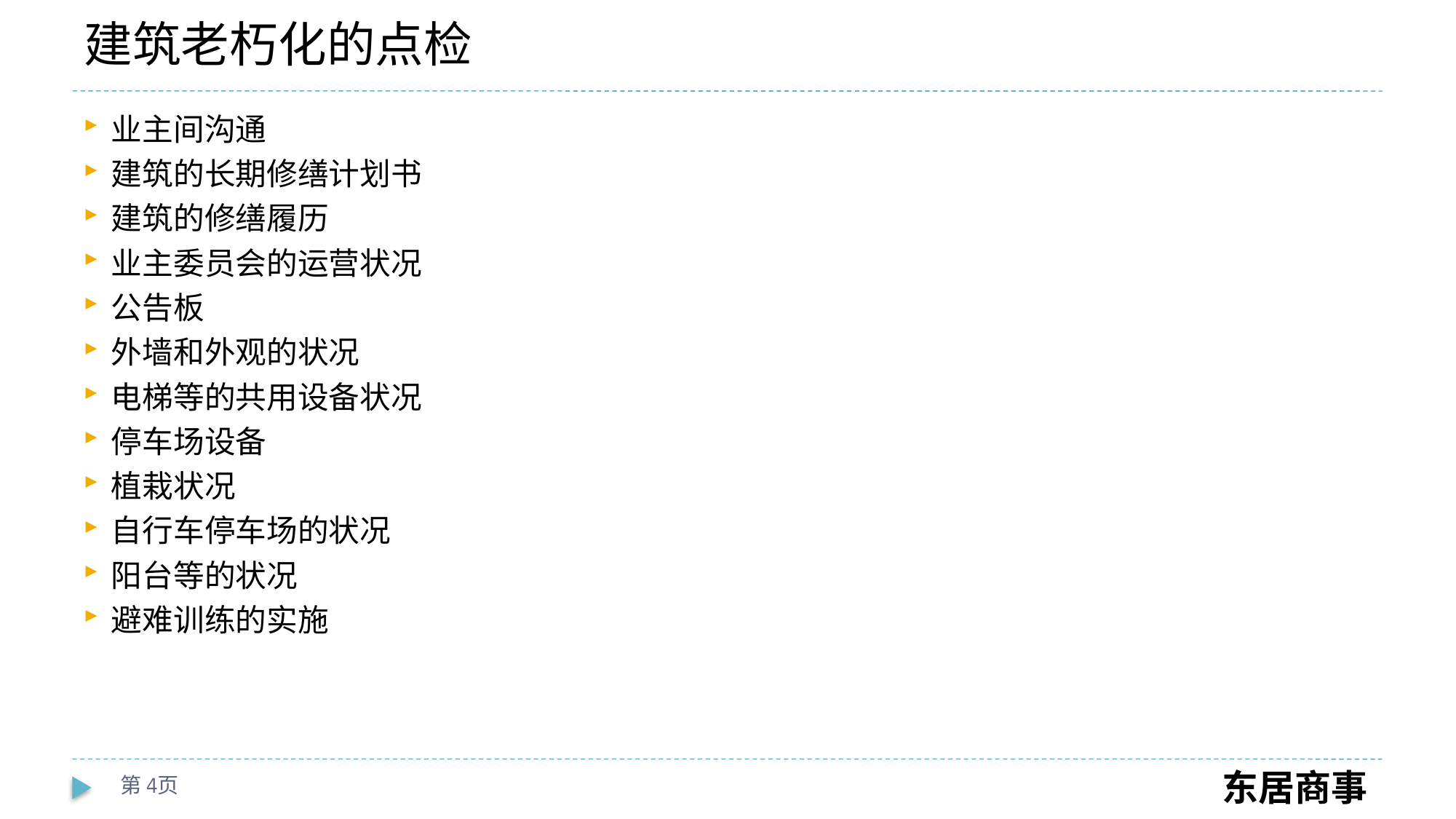

# 建筑老朽化的点检
业主间沟通
建筑的长期修缮计划书
建筑的修缮履历
业主委员会的运营状况
公告板
外墙和外观的状况
电梯等的共用设备状况
停车场设备
植栽状况
自行车停车场的状况
阳台等的状况
避难训练的实施

第4页